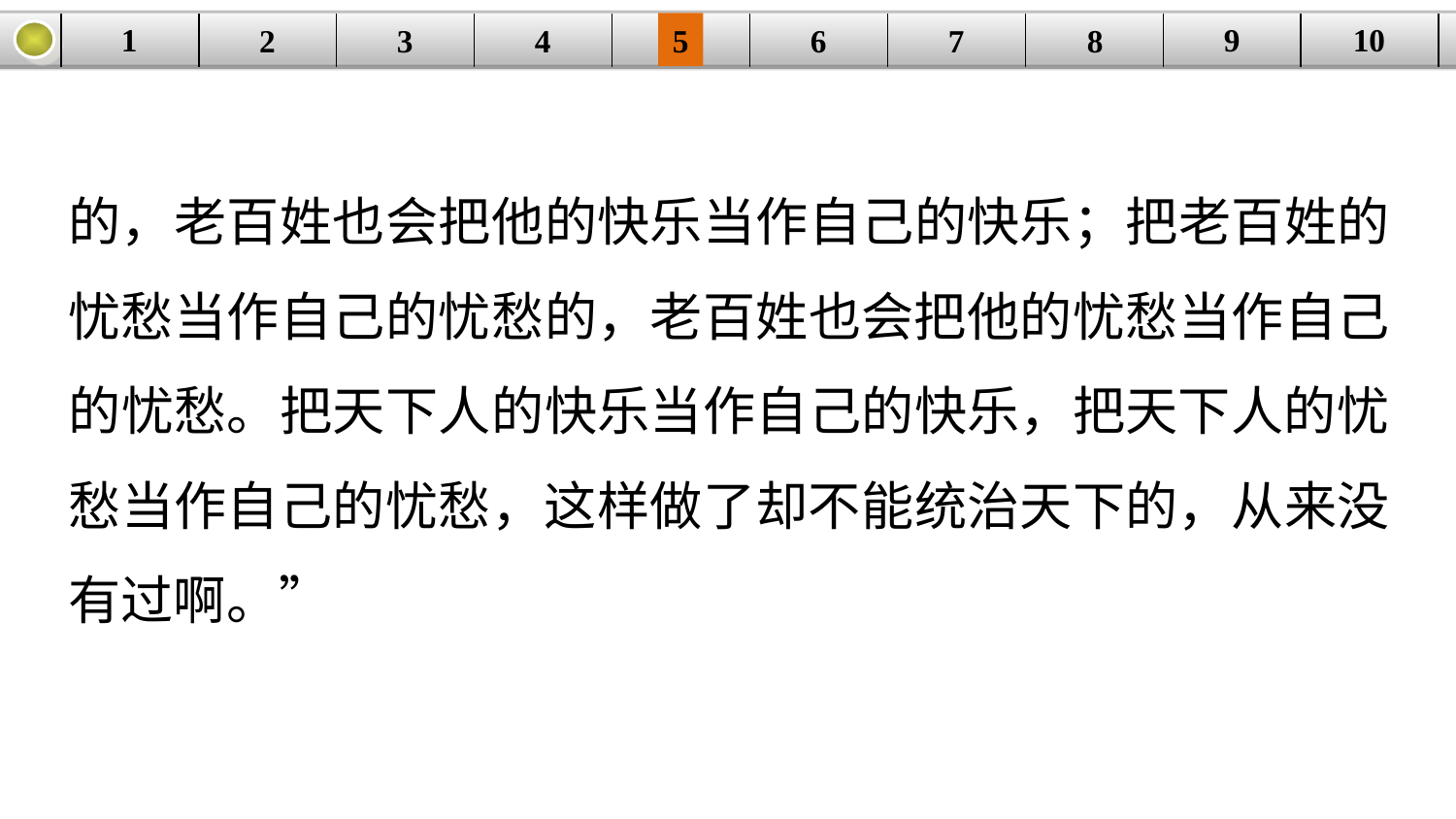

9
10
1
3
4
5
6
8
2
|  |  |  |  |  |  |  |  |  |  |
| --- | --- | --- | --- | --- | --- | --- | --- | --- | --- |
7

的，老百姓也会把他的快乐当作自己的快乐；把老百姓的忧愁当作自己的忧愁的，老百姓也会把他的忧愁当作自己的忧愁。把天下人的快乐当作自己的快乐，把天下人的忧愁当作自己的忧愁，这样做了却不能统治天下的，从来没有过啊。”